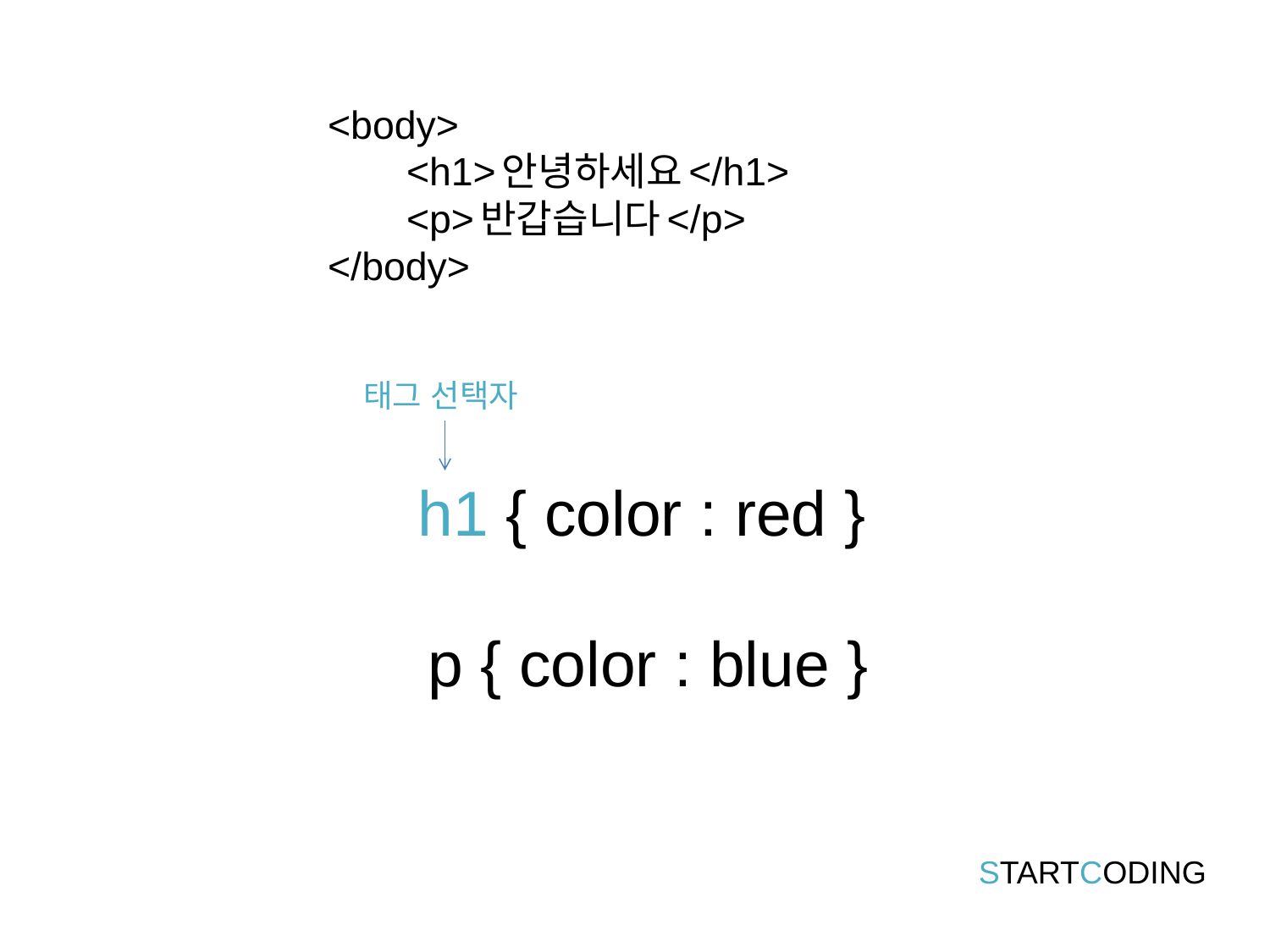

<body>
	<h1>안녕하세요</h1>
	<p>반갑습니다</p>
</body>
태그 선택자
h1 { color : red }
p { color : blue }
STARTCODING